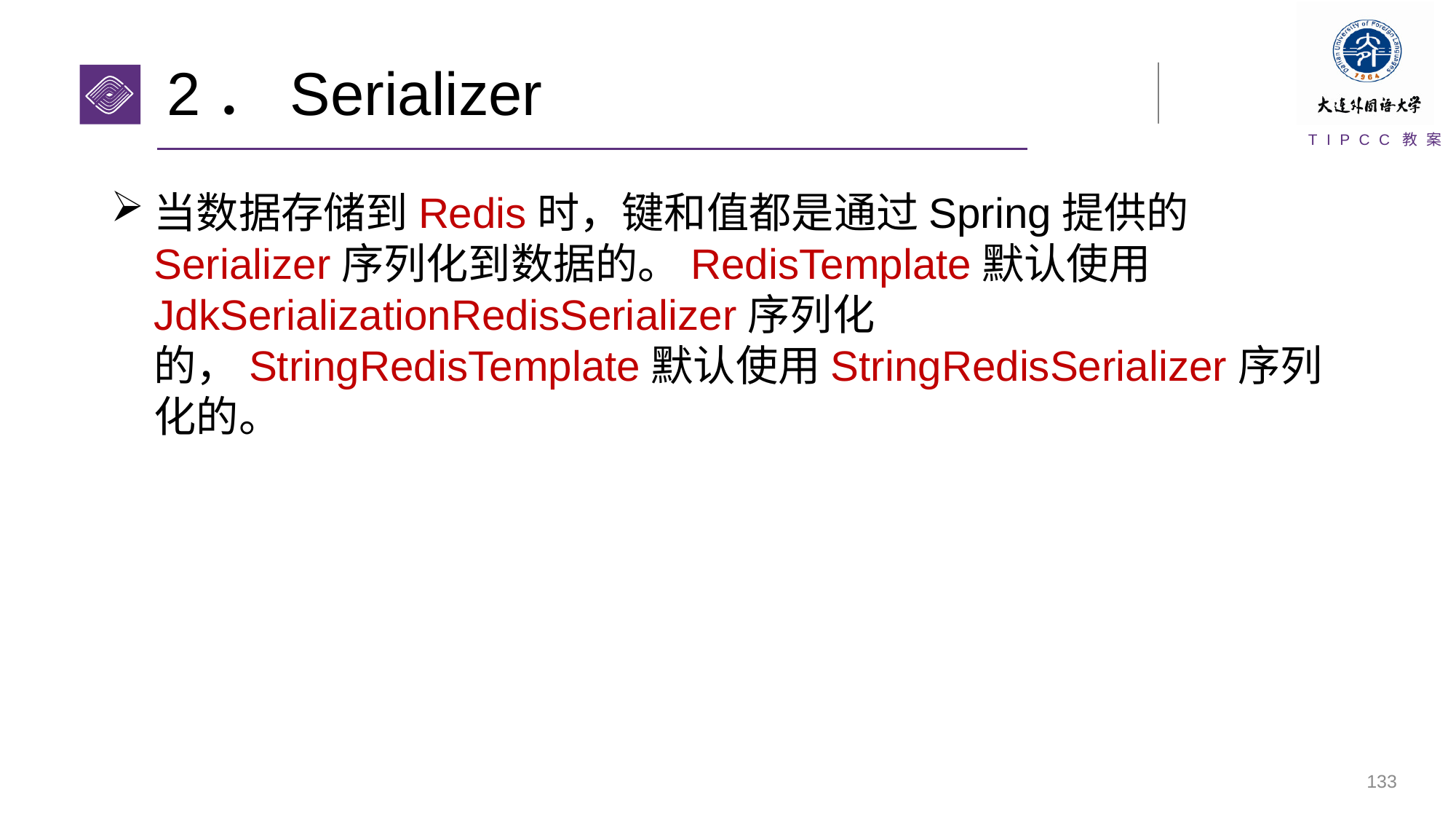

# 2．Serializer
当数据存储到Redis时，键和值都是通过Spring提供的Serializer序列化到数据的。RedisTemplate默认使用JdkSerializationRedisSerializer序列化的，StringRedisTemplate默认使用StringRedisSerializer序列化的。
133